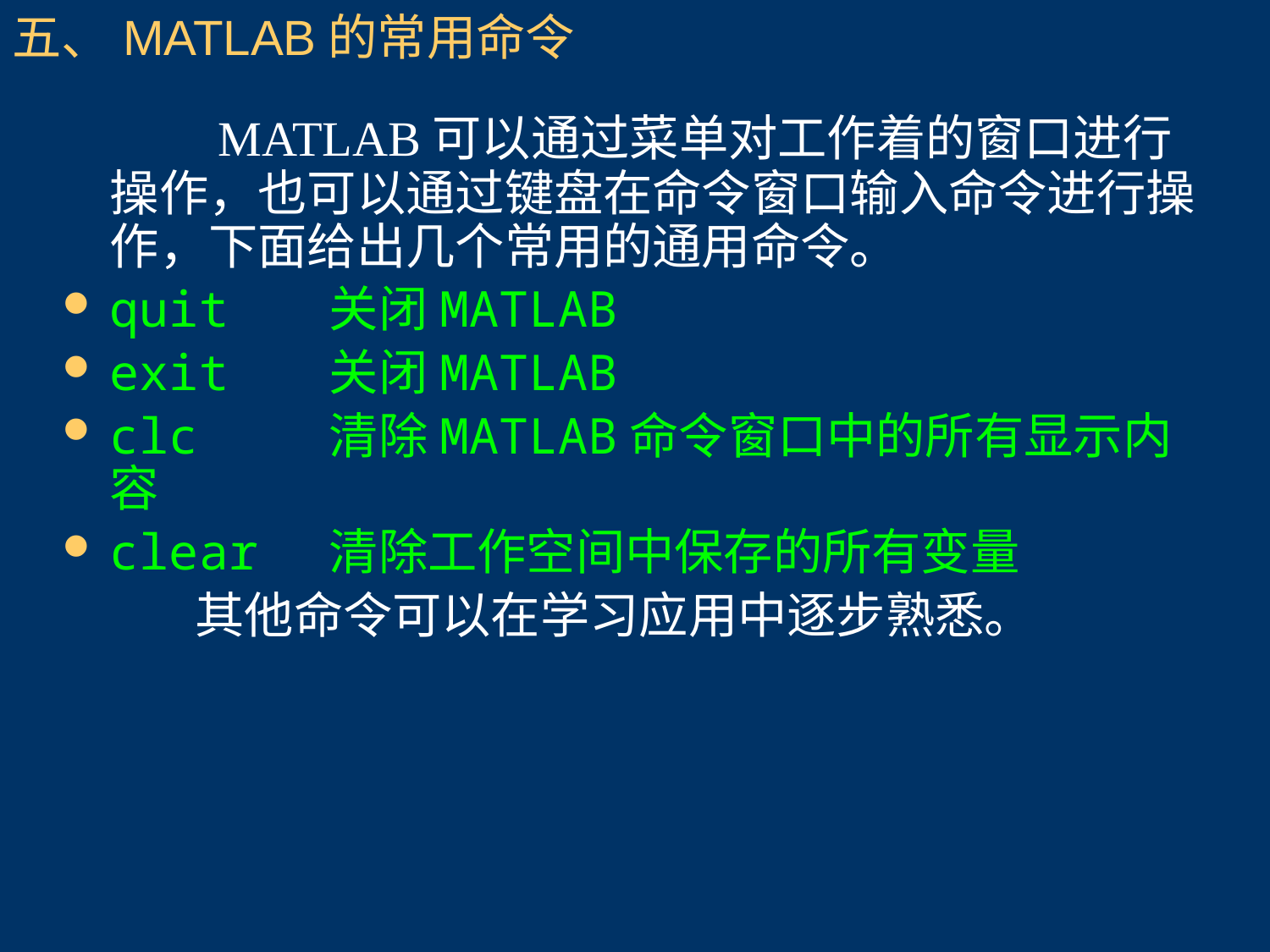

五、MATLAB的常用命令
           MATLAB可以通过菜单对工作着的窗口进行操作，也可以通过键盘在命令窗口输入命令进行操作，下面给出几个常用的通用命令。
quit   关闭MATLAB
exit   关闭MATLAB
clc    清除MATLAB命令窗口中的所有显示内容
clear  清除工作空间中保存的所有变量
           其他命令可以在学习应用中逐步熟悉。